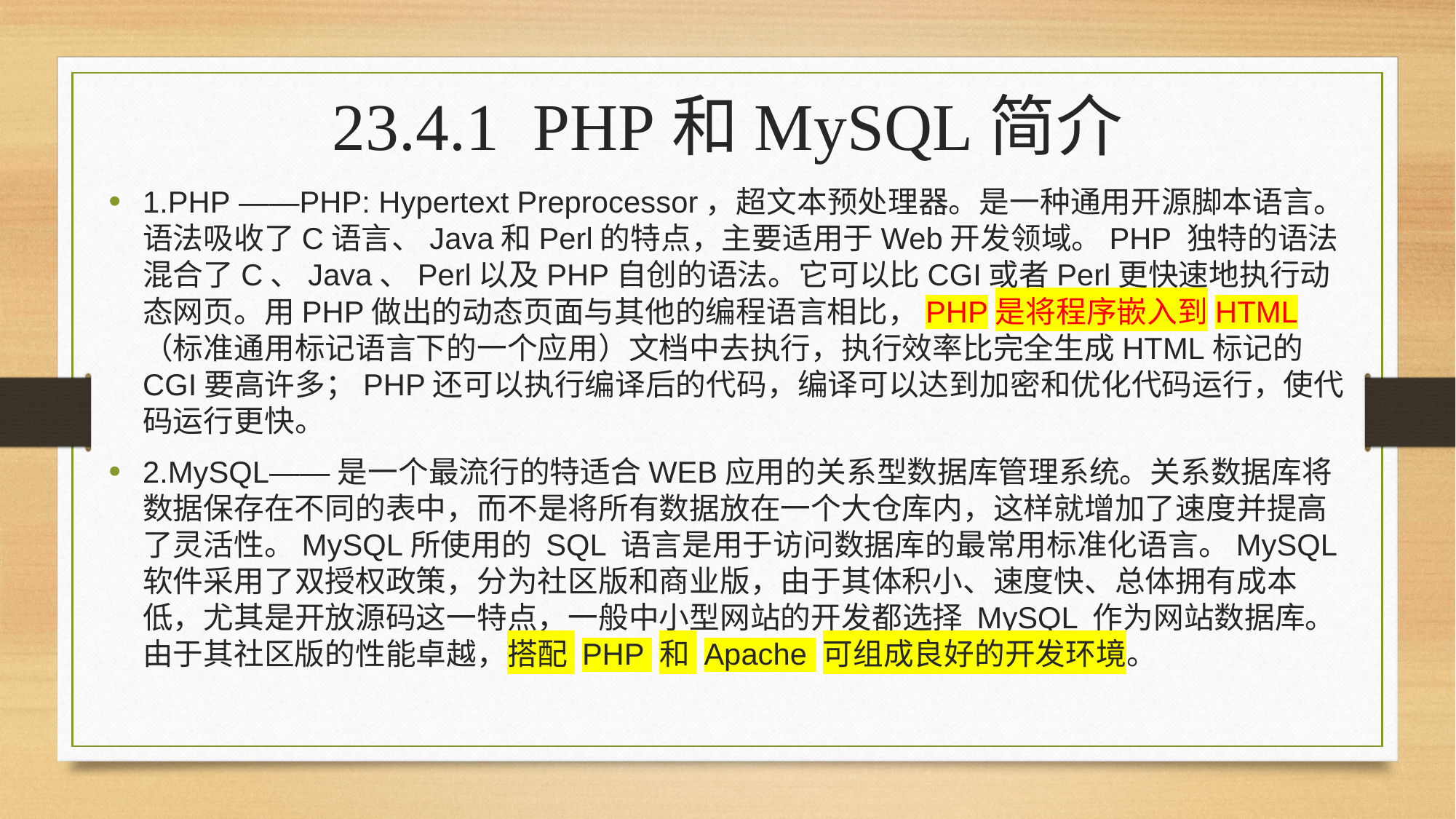

# 23.4.1  PHP和MySQL简介
1.PHP ——PHP: Hypertext Preprocessor，超文本预处理器。是一种通用开源脚本语言。语法吸收了C语言、Java和Perl的特点，主要适用于Web开发领域。PHP 独特的语法混合了C、Java、Perl以及PHP自创的语法。它可以比CGI或者Perl更快速地执行动态网页。用PHP做出的动态页面与其他的编程语言相比，PHP是将程序嵌入到HTML（标准通用标记语言下的一个应用）文档中去执行，执行效率比完全生成HTML标记的CGI要高许多；PHP还可以执行编译后的代码，编译可以达到加密和优化代码运行，使代码运行更快。
2.MySQL——是一个最流行的特适合WEB应用的关系型数据库管理系统。关系数据库将数据保存在不同的表中，而不是将所有数据放在一个大仓库内，这样就增加了速度并提高了灵活性。MySQL所使用的 SQL 语言是用于访问数据库的最常用标准化语言。MySQL 软件采用了双授权政策，分为社区版和商业版，由于其体积小、速度快、总体拥有成本低，尤其是开放源码这一特点，一般中小型网站的开发都选择 MySQL 作为网站数据库。由于其社区版的性能卓越，搭配 PHP 和 Apache 可组成良好的开发环境。